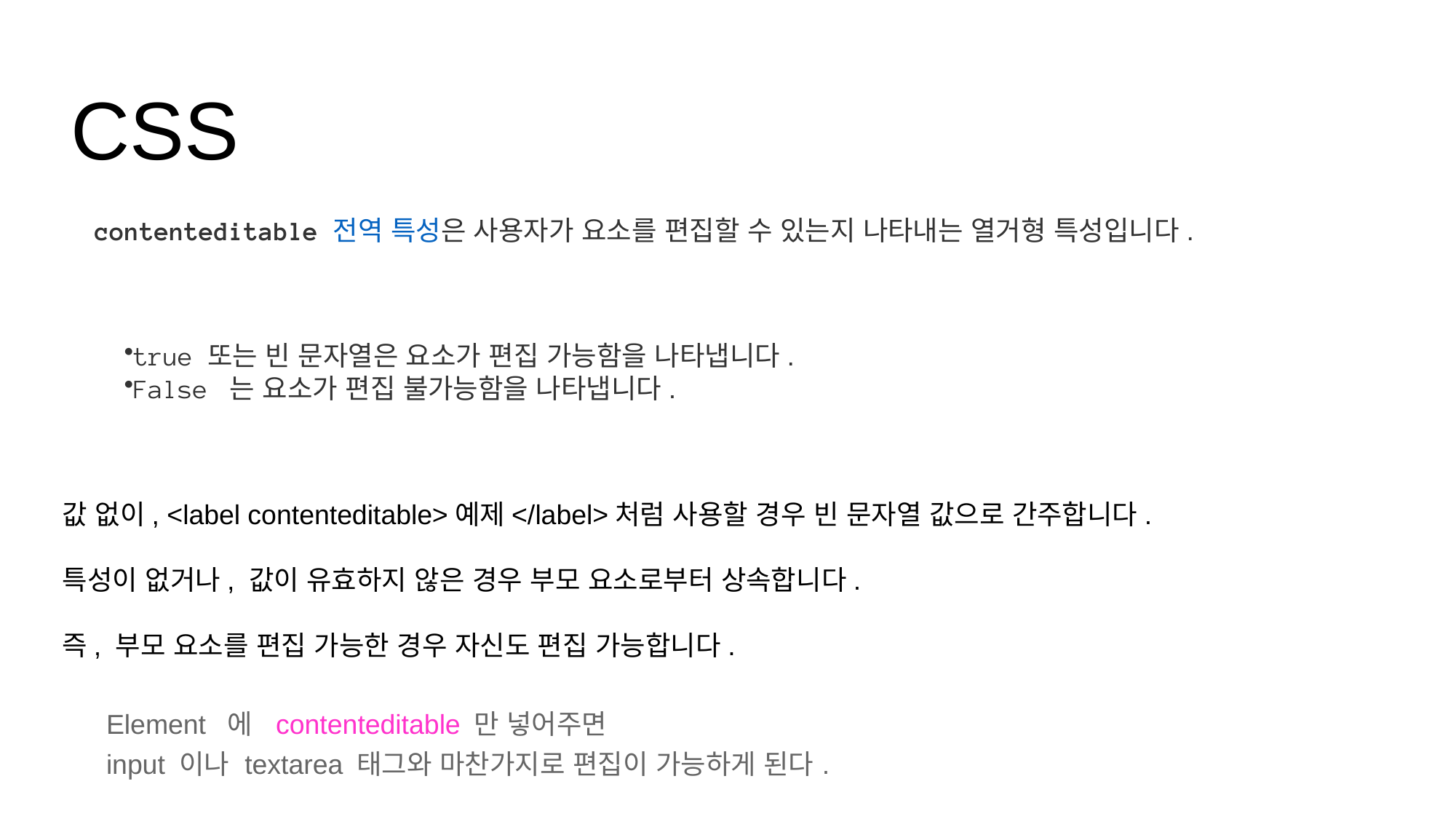

CSS
contenteditable 전역 특성은 사용자가 요소를 편집할 수 있는지 나타내는 열거형 특성입니다.

true 또는 빈 문자열은 요소가 편집 가능함을 나타냅니다.
False 는 요소가 편집 불가능함을 나타냅니다.

값 없이, <label contenteditable>예제</label>처럼 사용할 경우 빈 문자열 값으로 간주합니다.
특성이 없거나, 값이 유효하지 않은 경우 부모 요소로부터 상속합니다.
즉, 부모 요소를 편집 가능한 경우 자신도 편집 가능합니다.
| Element  에  contenteditable 만 넣어주면 input 이나 textarea 태그와 마찬가지로 편집이 가능하게 된다. |
| --- |